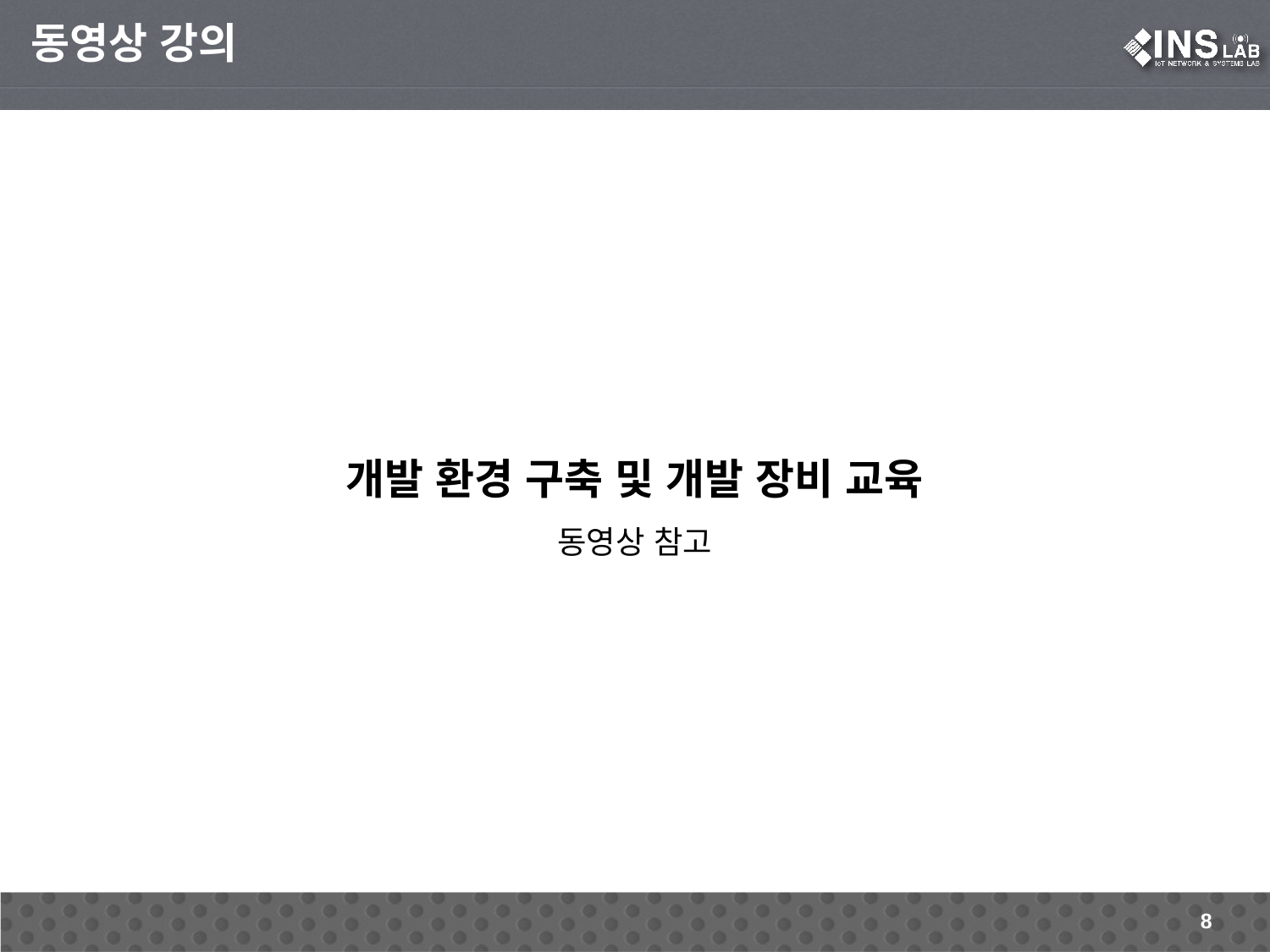

동영상 강의
개발 환경 구축 및 개발 장비 교육

동영상 참고
8